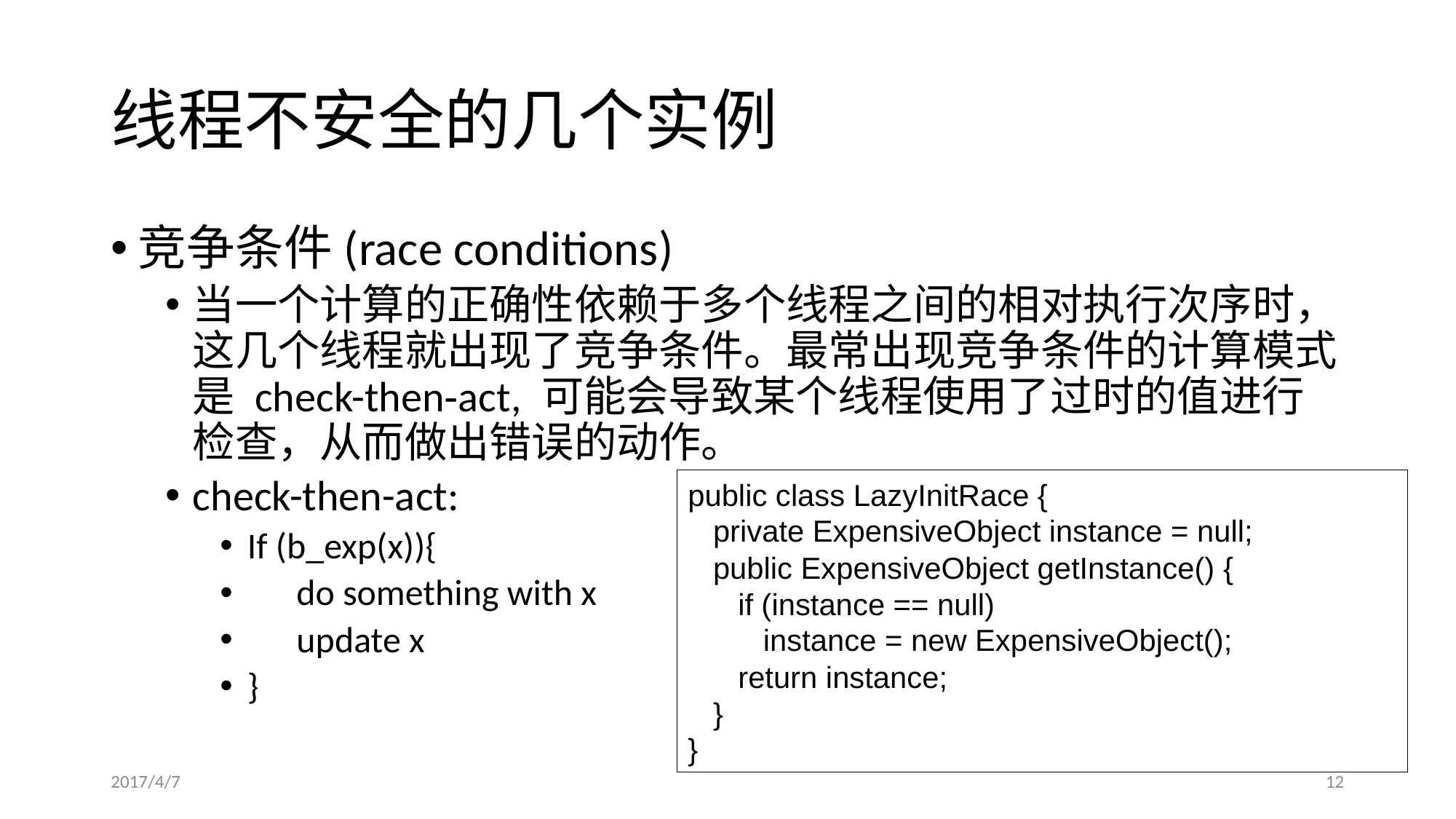

# 线程不安全的几个实例
竞争条件(race conditions)
当一个计算的正确性依赖于多个线程之间的相对执行次序时，这几个线程就出现了竞争条件。最常出现竞争条件的计算模式是 check-then‐act, 可能会导致某个线程使用了过时的值进行检查，从而做出错误的动作。
check-then-act:
If (b_exp(x)){
      do something with x
      update x
}
public class LazyInitRace {
   private ExpensiveObject instance = null;
   public ExpensiveObject getInstance() {
      if (instance == null)
         instance = new ExpensiveObject();
      return instance;
   }
}
2017/4/7
12